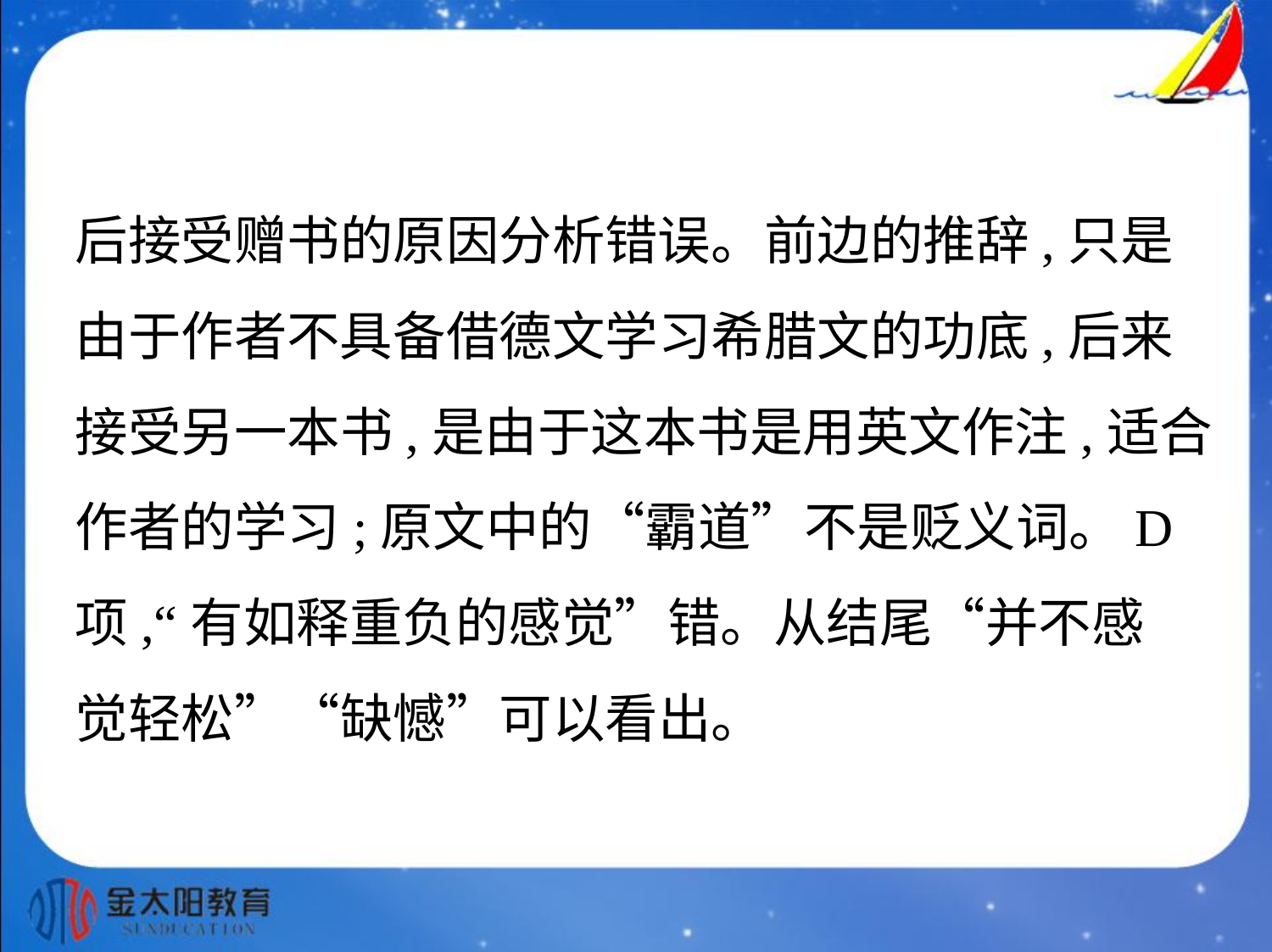

后接受赠书的原因分析错误。前边的推辞,只是
由于作者不具备借德文学习希腊文的功底,后来
接受另一本书,是由于这本书是用英文作注,适合
作者的学习;原文中的“霸道”不是贬义词。D
项,“有如释重负的感觉”错。从结尾“并不感
觉轻松”“缺憾”可以看出。